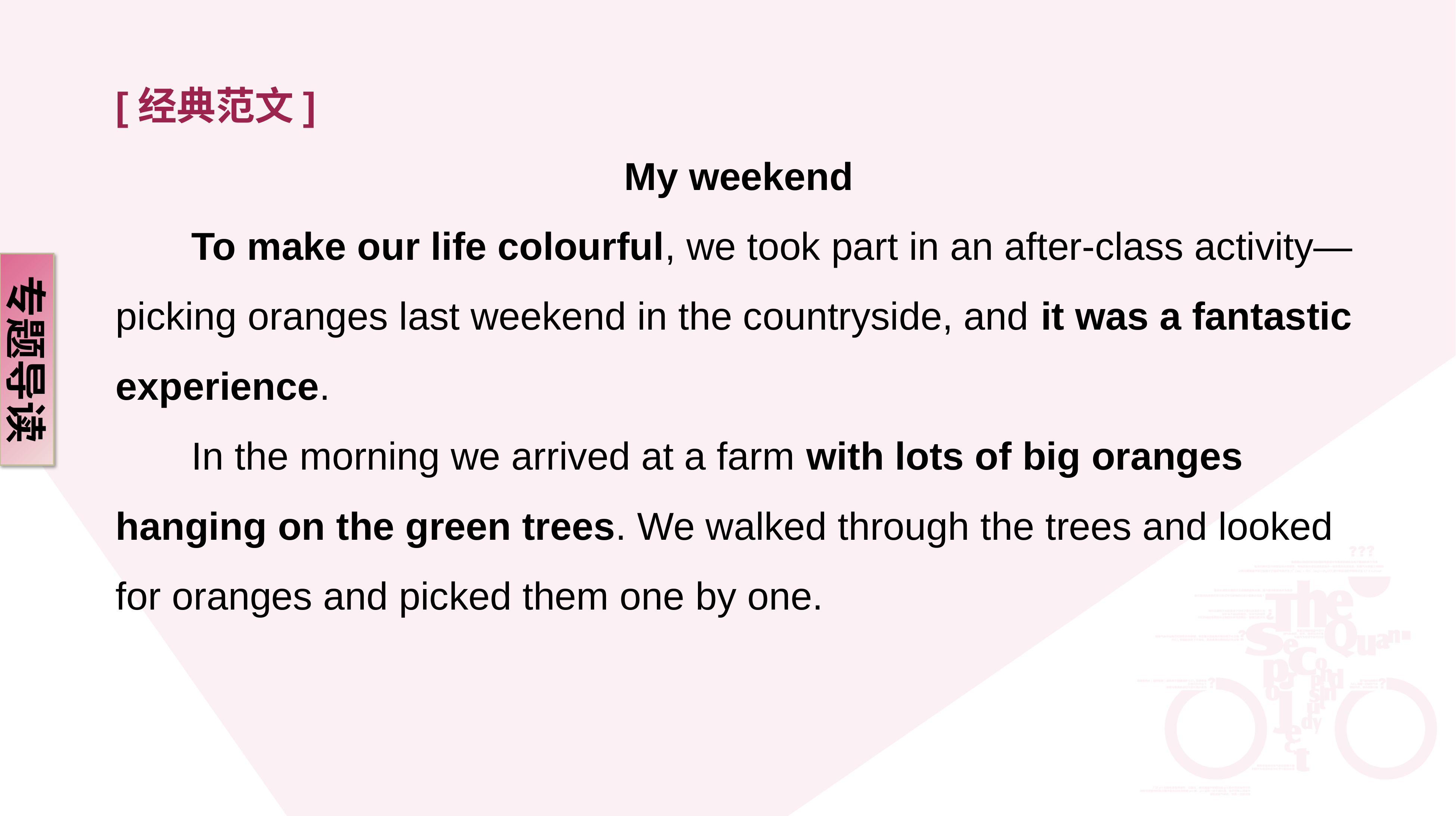

[经典范文]
My weekend
       To make our life colourful, we took part in an after-class activity—picking oranges last weekend in the countryside, and it was a fantastic experience.
       In the morning we arrived at a farm with lots of big oranges hanging on the green trees. We walked through the trees and looked for oranges and picked them one by one.
专题导读